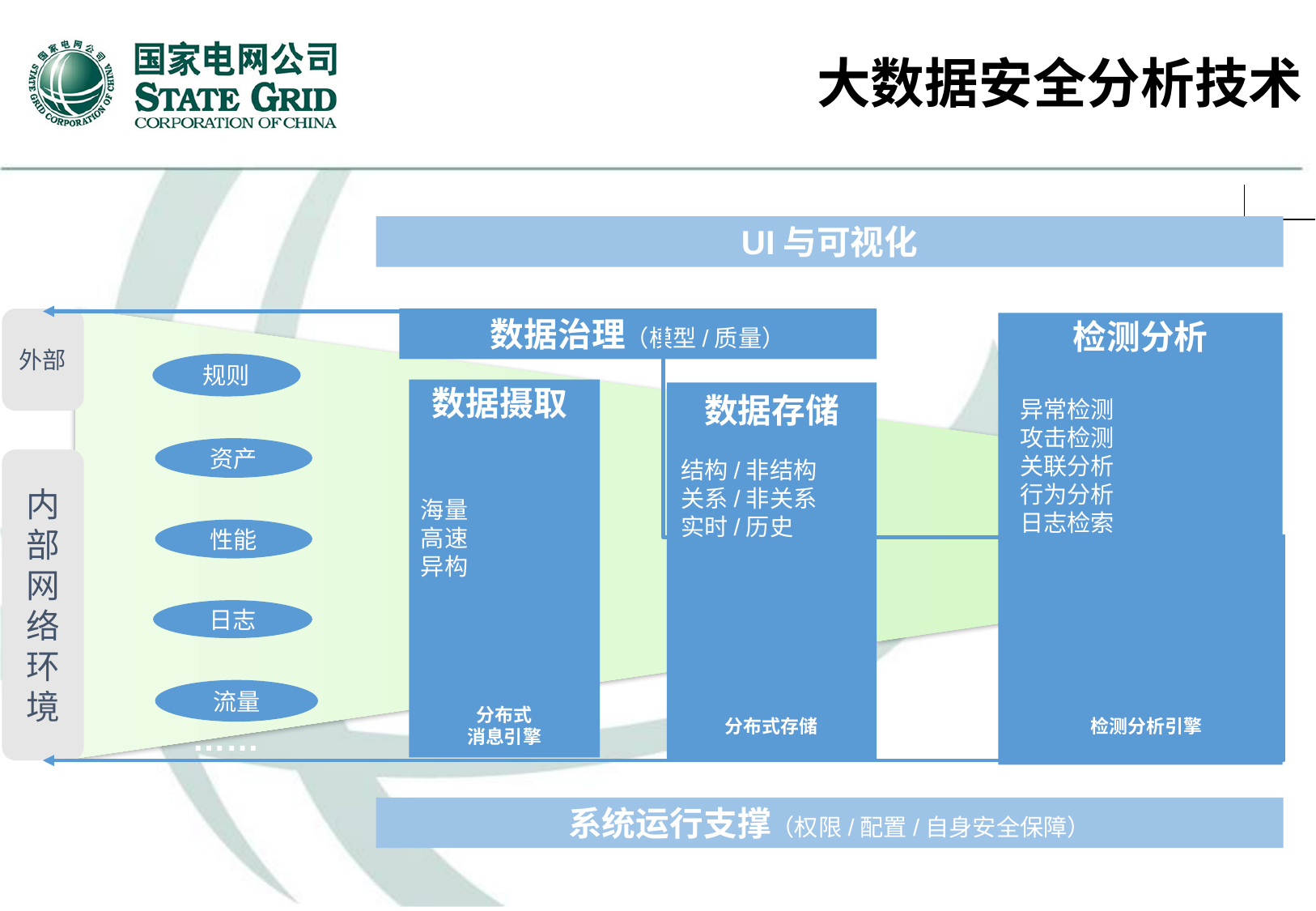

# 大数据安全分析技术

UI与可视化
数据治理（模型/质量）
外部
检测分析

规则
数据摄取

数据存储

异常检测
攻击检测
关联分析
行为分析
日志检索
资产
结构/非结构
关系/非关系
实时/历史
内部网络环境
海量
高速
异构
性能
日志
流量
分布式
消息引擎
分布式存储
检测分析引擎
……
系统运行支撑（权限/配置/自身安全保障）